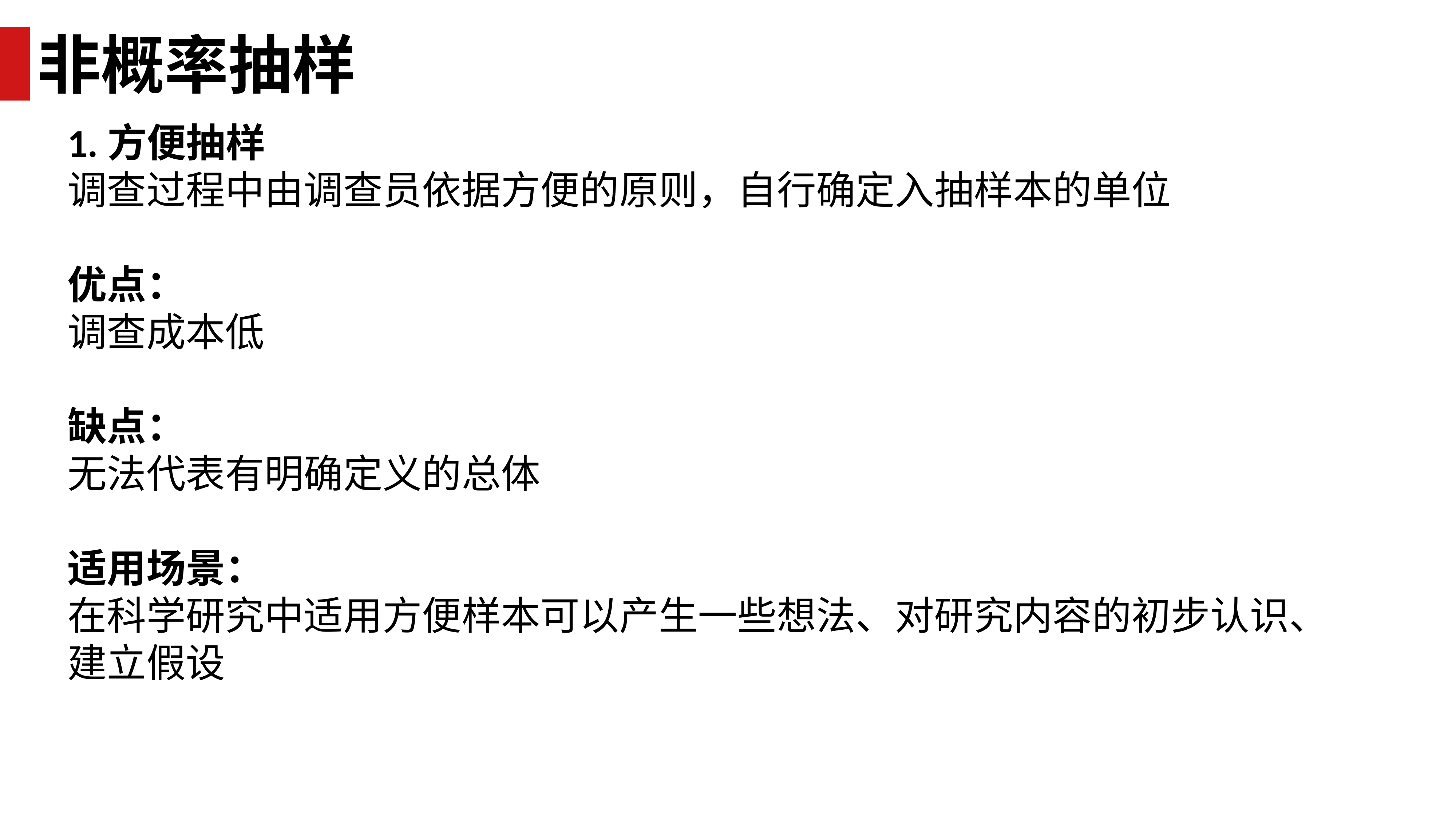

非概率抽样

1.方便抽样
调查过程中由调查员依据方便的原则，自行确定入抽样本的单位

优点：
调查成本低

缺点：
无法代表有明确定义的总体

适用场景：
在科学研究中适用方便样本可以产生一些想法、对研究内容的初步认识、建立假设
33